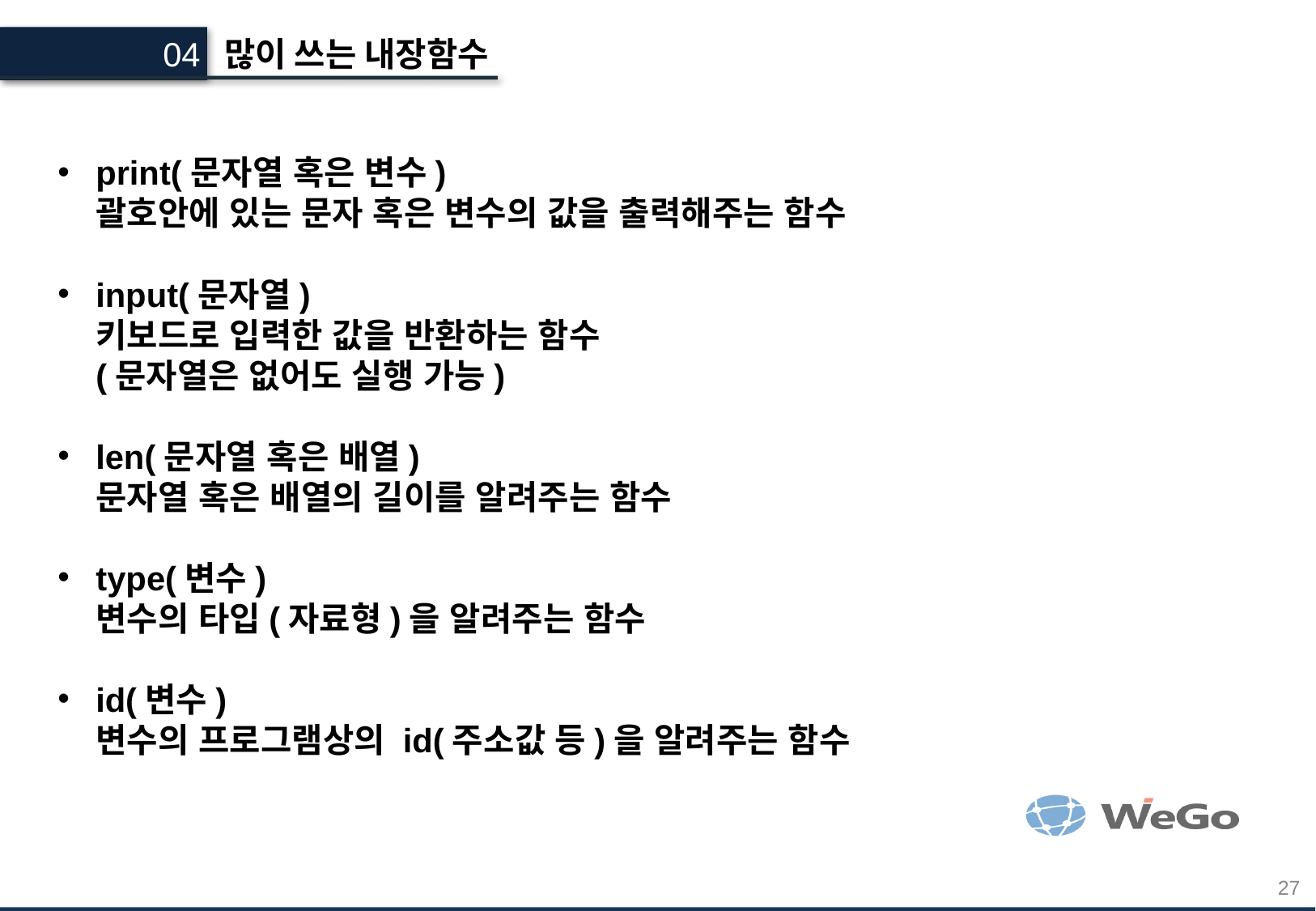

04
많이 쓰는 내장함수
print(문자열 혹은 변수)
괄호안에 있는 문자 혹은 변수의 값을 출력해주는 함수

input(문자열)
키보드로 입력한 값을 반환하는 함수
(문자열은 없어도 실행 가능)

len(문자열 혹은 배열)
문자열 혹은 배열의 길이를 알려주는 함수

type(변수)
변수의 타입(자료형)을 알려주는 함수

id(변수)
변수의 프로그램상의 id(주소값 등)을 알려주는 함수
27